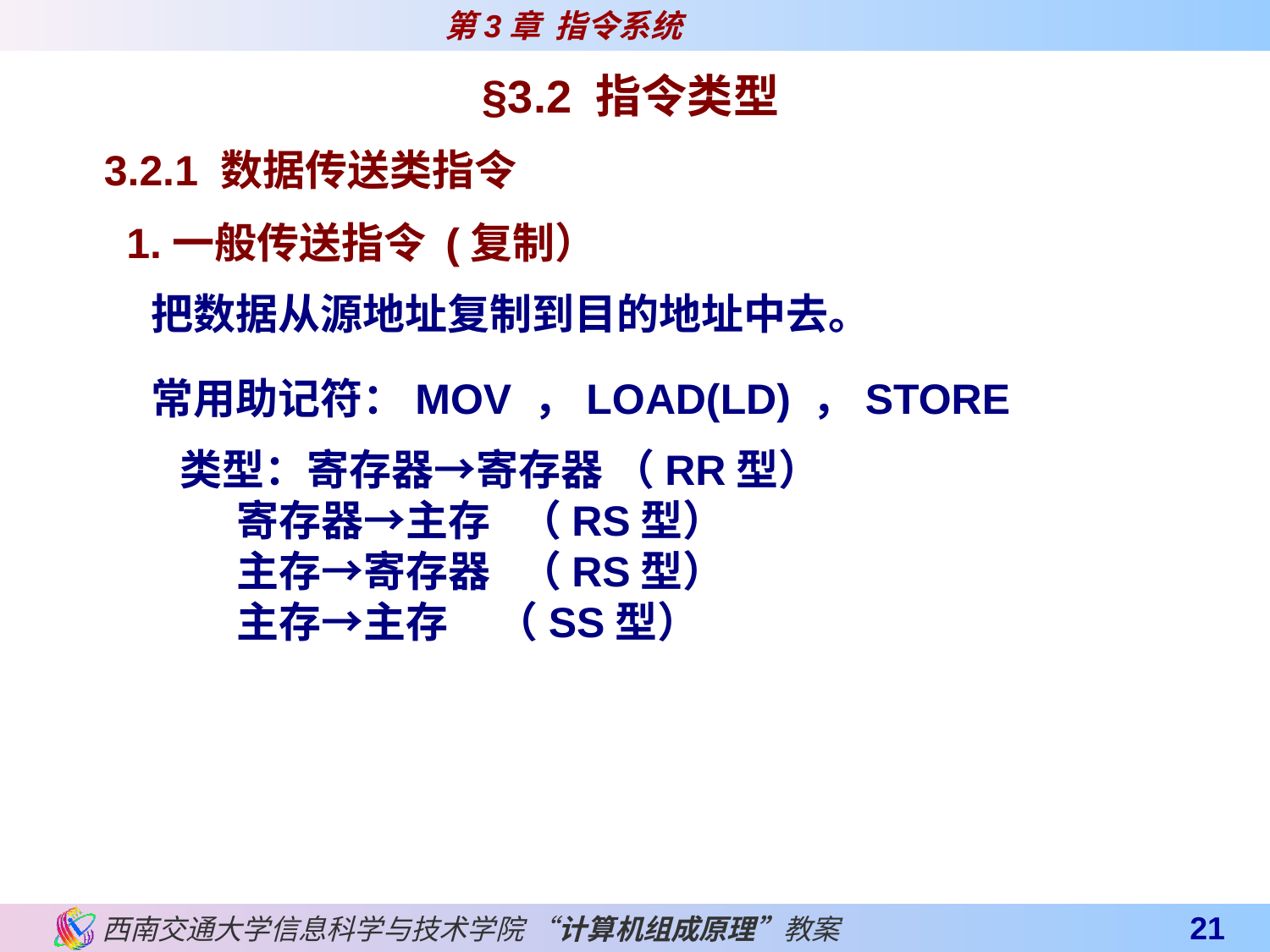

§3.2 指令类型
3.2.1 数据传送类指令
  1.一般传送指令 (复制）
    把数据从源地址复制到目的地址中去。
    常用助记符：MOV ，LOAD(LD) ，STORE
       类型：寄存器→寄存器 （RR型）
             寄存器→主存   （RS型）
             主存→寄存器   （RS型）
             主存→主存     （SS型）